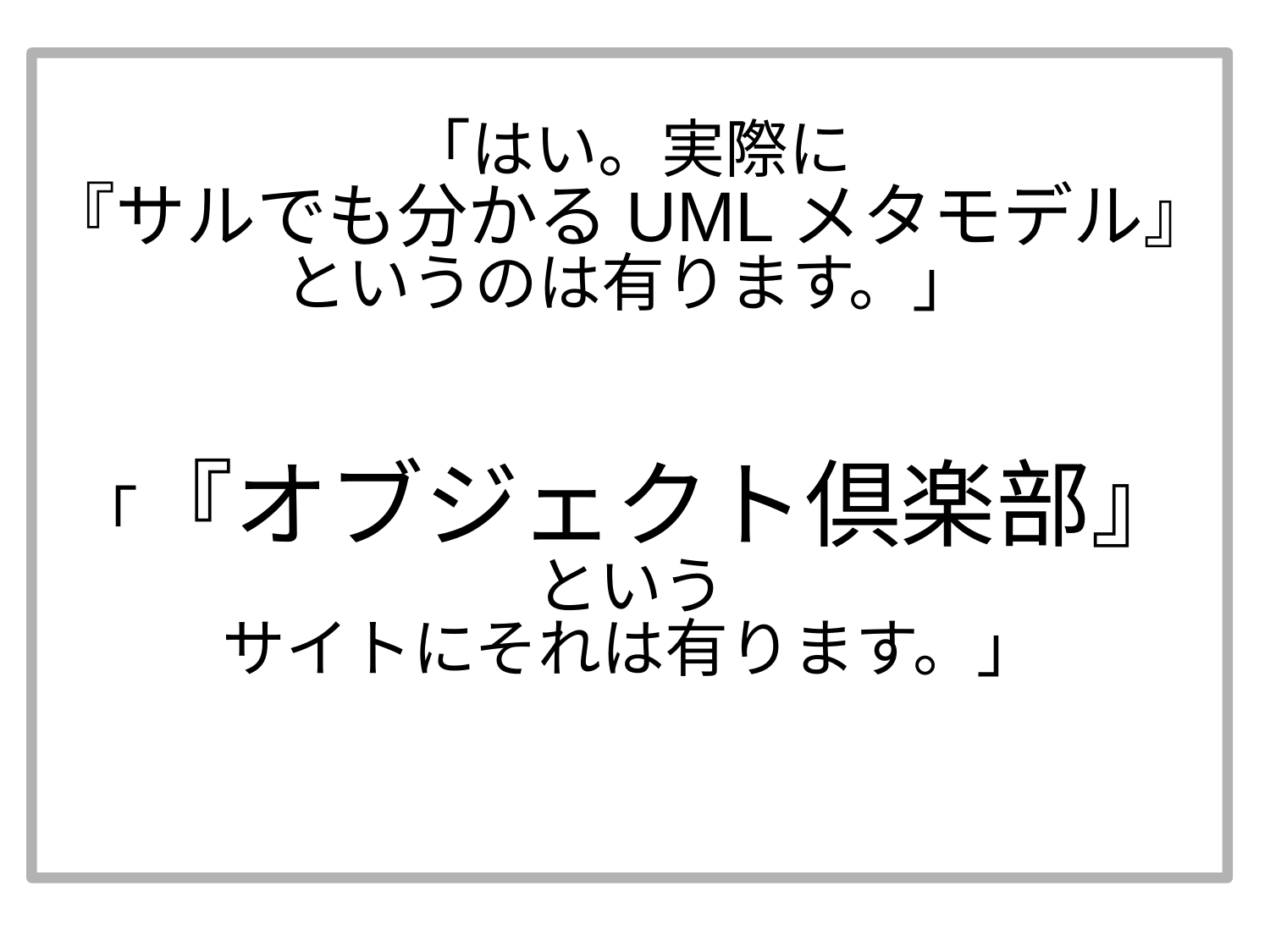

# 「はい。実際に 『サルでも分かるUMLメタモデル』 というのは有ります。」

「『オブジェクト倶楽部』という
サイトにそれは有ります。」